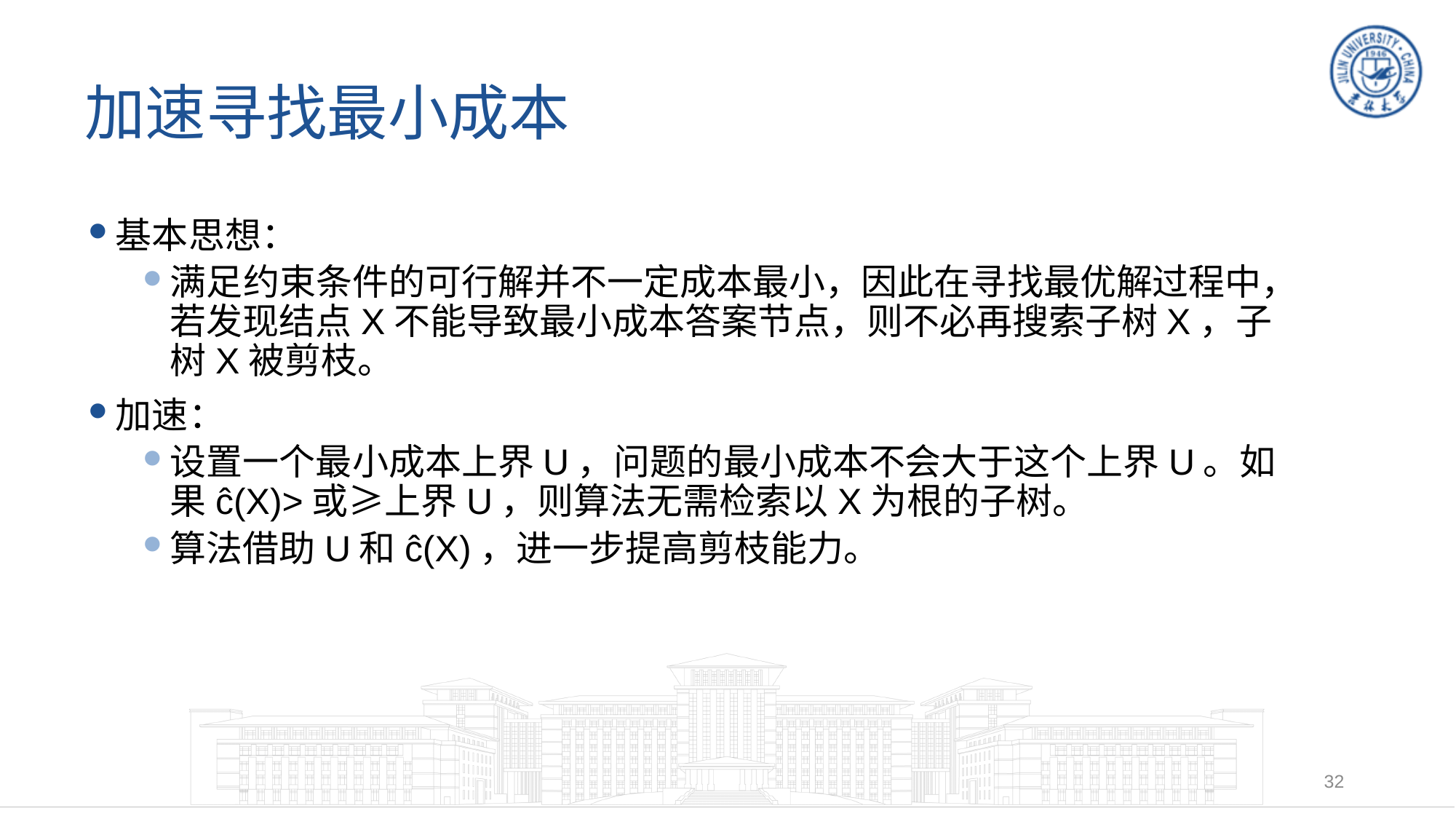

# 加速寻找最小成本
基本思想：
满足约束条件的可行解并不一定成本最小，因此在寻找最优解过程中，若发现结点X不能导致最小成本答案节点，则不必再搜索子树X，子树X被剪枝。
加速：
设置一个最小成本上界U，问题的最小成本不会大于这个上界U。如果ĉ(X)>或≥上界U，则算法无需检索以X为根的子树。
算法借助U和ĉ(X)，进一步提高剪枝能力。
32